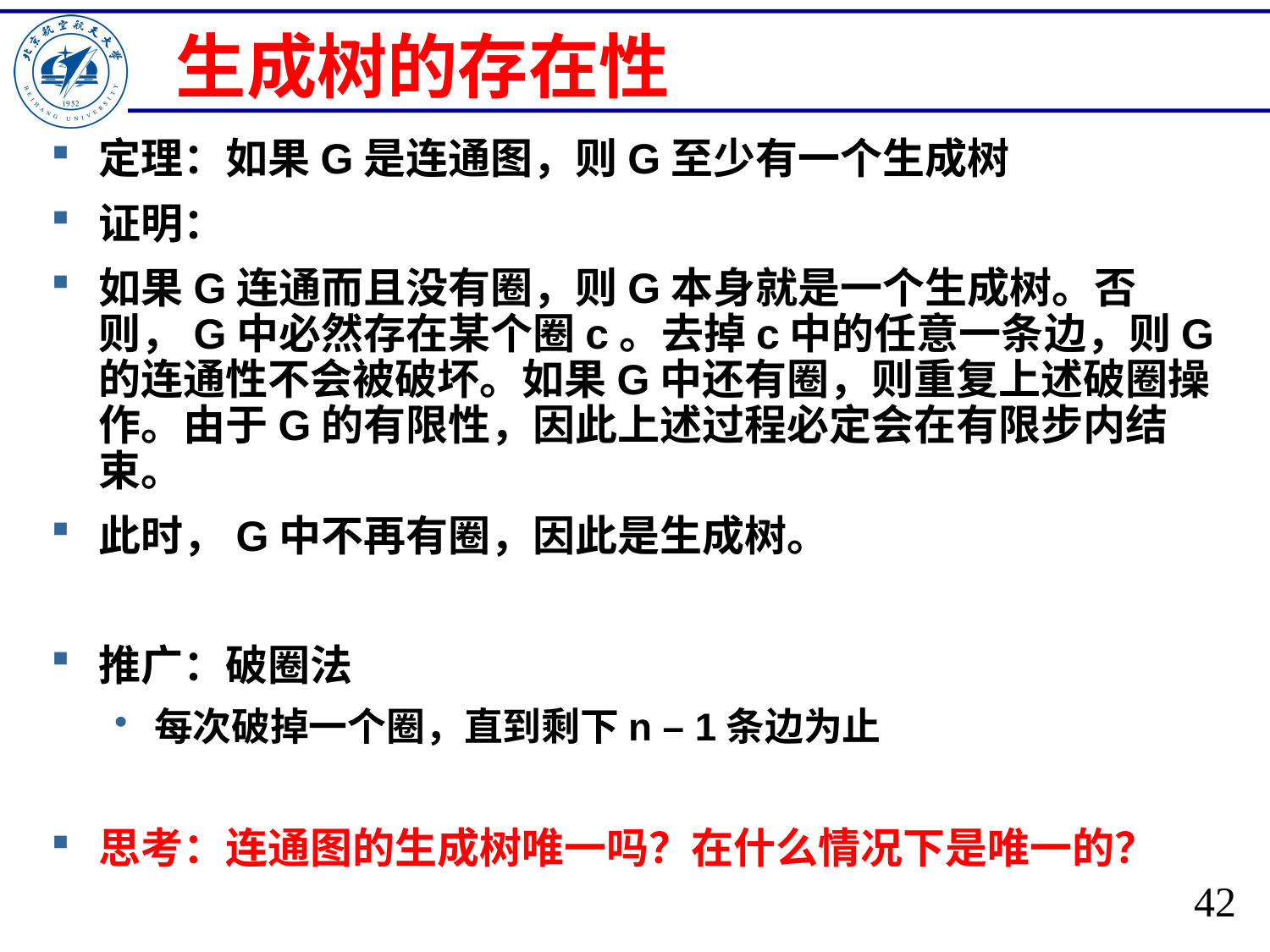

# 生成树的存在性
定理：如果G是连通图，则G至少有一个生成树
证明：
如果G连通而且没有圈，则G本身就是一个生成树。否则，G中必然存在某个圈c。去掉c中的任意一条边，则G的连通性不会被破坏。如果G中还有圈，则重复上述破圈操作。由于G的有限性，因此上述过程必定会在有限步内结束。
此时，G中不再有圈，因此是生成树。

推广：破圈法
每次破掉一个圈，直到剩下n – 1条边为止

思考：连通图的生成树唯一吗？在什么情况下是唯一的？